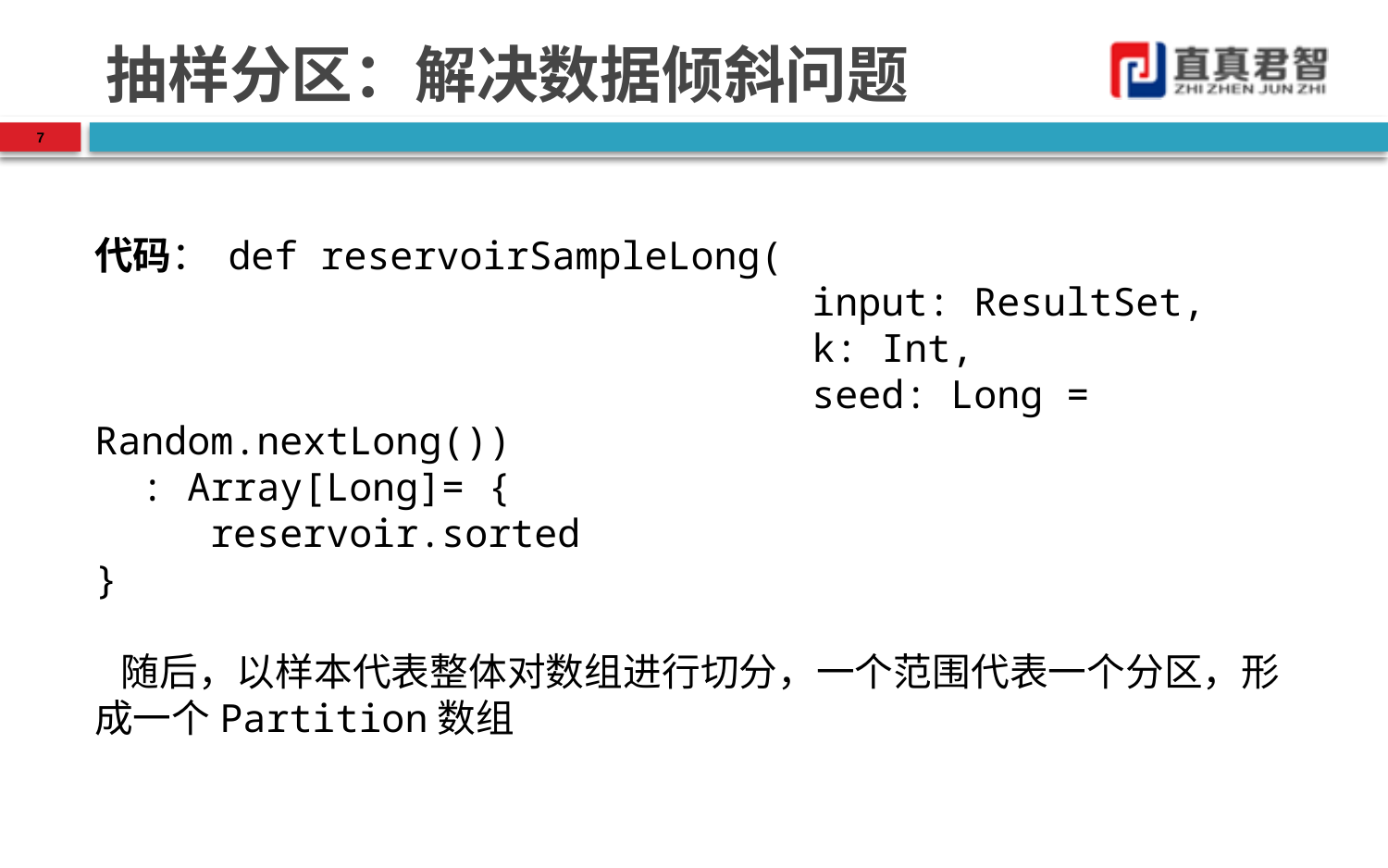

# 抽样分区：解决数据倾斜问题
7

代码： def reservoirSampleLong(
                               input: ResultSet,
                               k: Int,
                               seed: Long = Random.nextLong())
  : Array[Long]= {
     reservoir.sorted
}

  随后，以样本代表整体对数组进行切分，一个范围代表一个分区，形成一个Partition数组